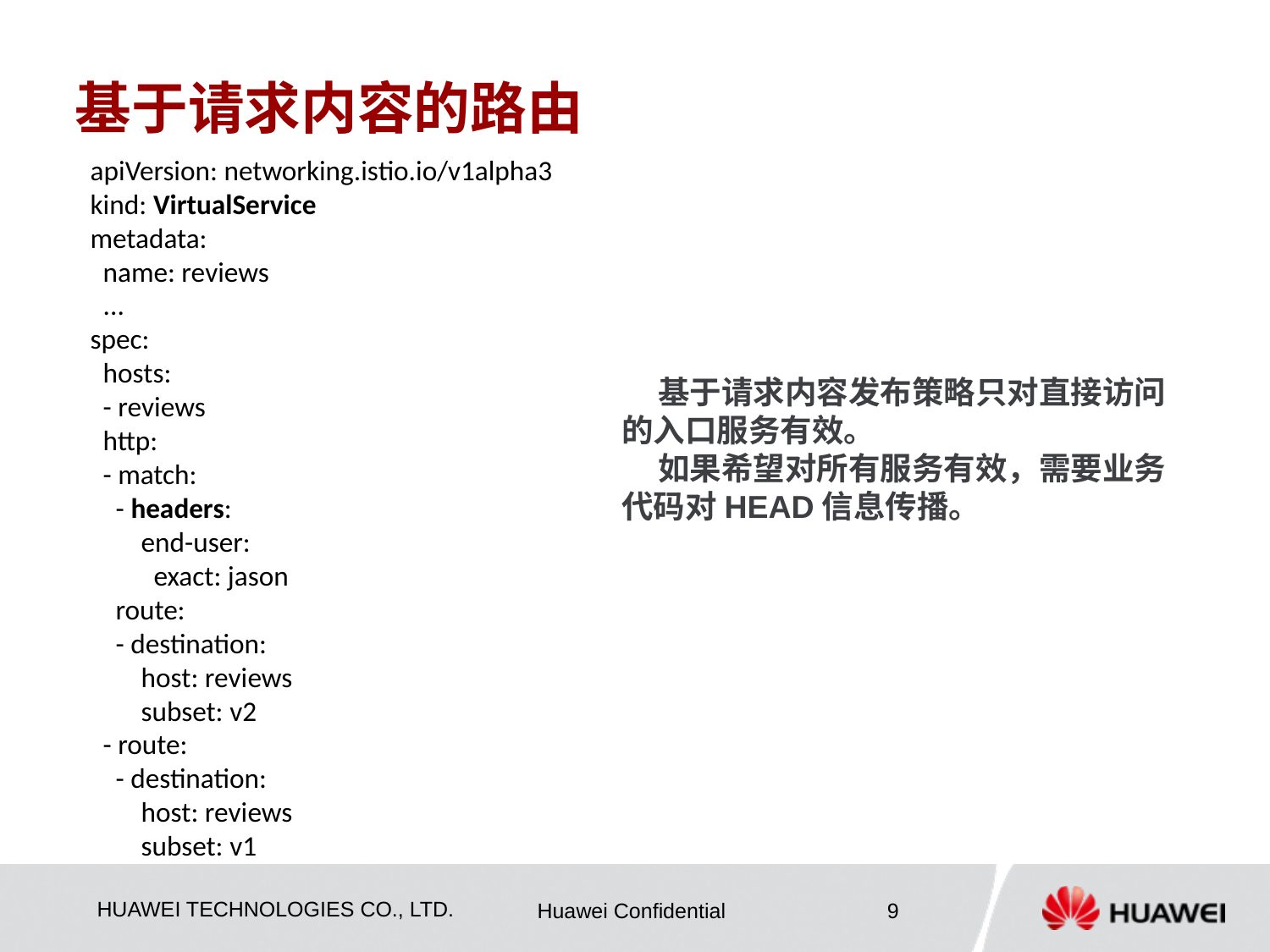

# 基于请求内容的路由
apiVersion: networking.istio.io/v1alpha3
kind: VirtualService
metadata:
  name: reviews
  ...
spec:
  hosts:
  - reviews
  http:
  - match:
    - headers:
        end-user:
          exact: jason
    route:
    - destination:
        host: reviews
        subset: v2
  - route:
    - destination:
        host: reviews
        subset: v1
    基于请求内容发布策略只对直接访问的入口服务有效。
    如果希望对所有服务有效，需要业务代码对HEAD信息传播。